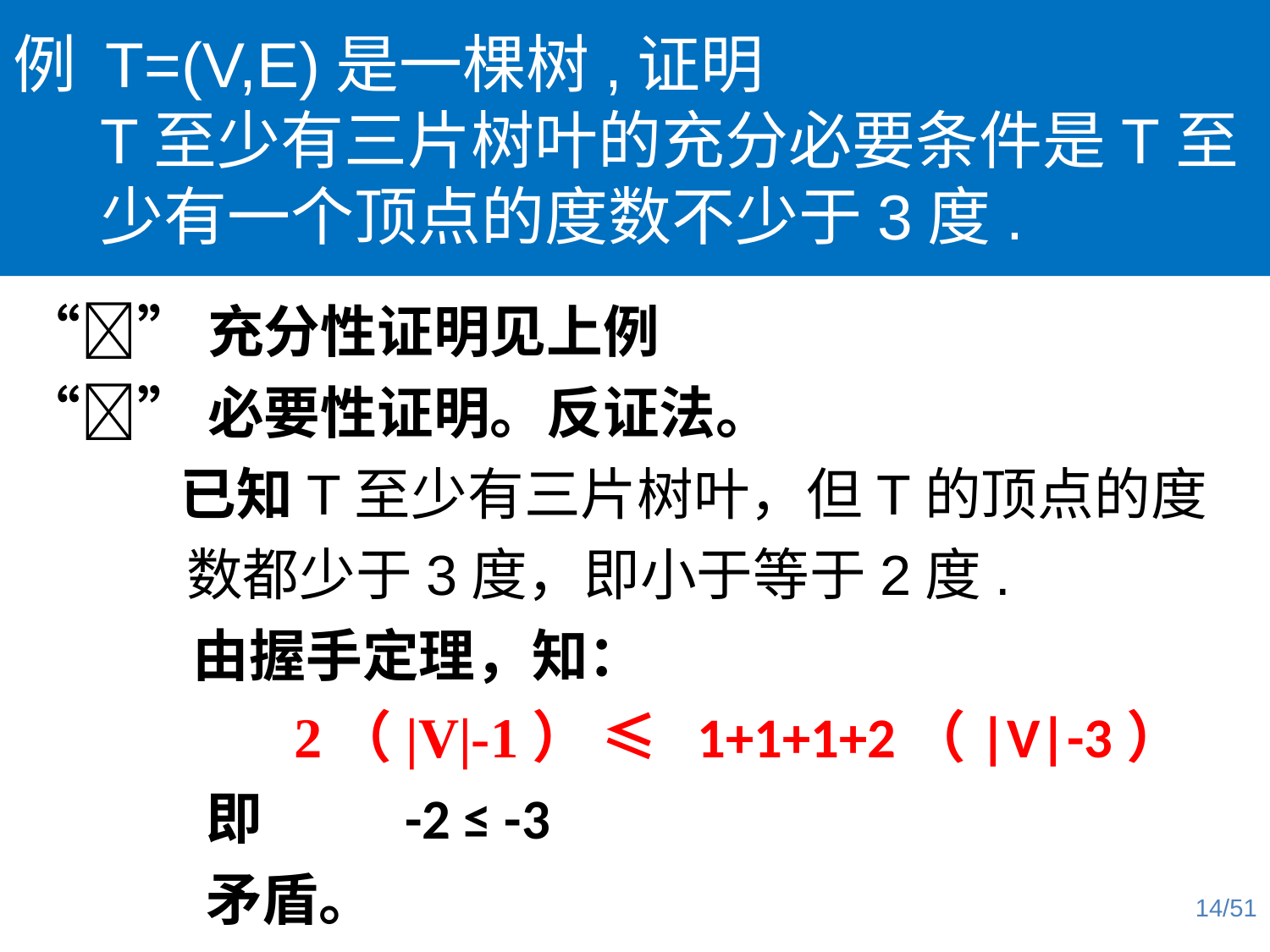

# 例 T=(V,E)是一棵树,证明 T至少有三片树叶的充分必要条件是T至少有一个顶点的度数不少于3度.
“⇐”充分性证明见上例
“⇒”必要性证明。反证法。
           已知T至少有三片树叶，但T的顶点的度数都少于3度，即小于等于2度.
            由握手定理，知：
                   2（|V|-1） ≤  1+1+1+2（|V|-3）
             即          -2 ≤ -3
             矛盾。
14/51